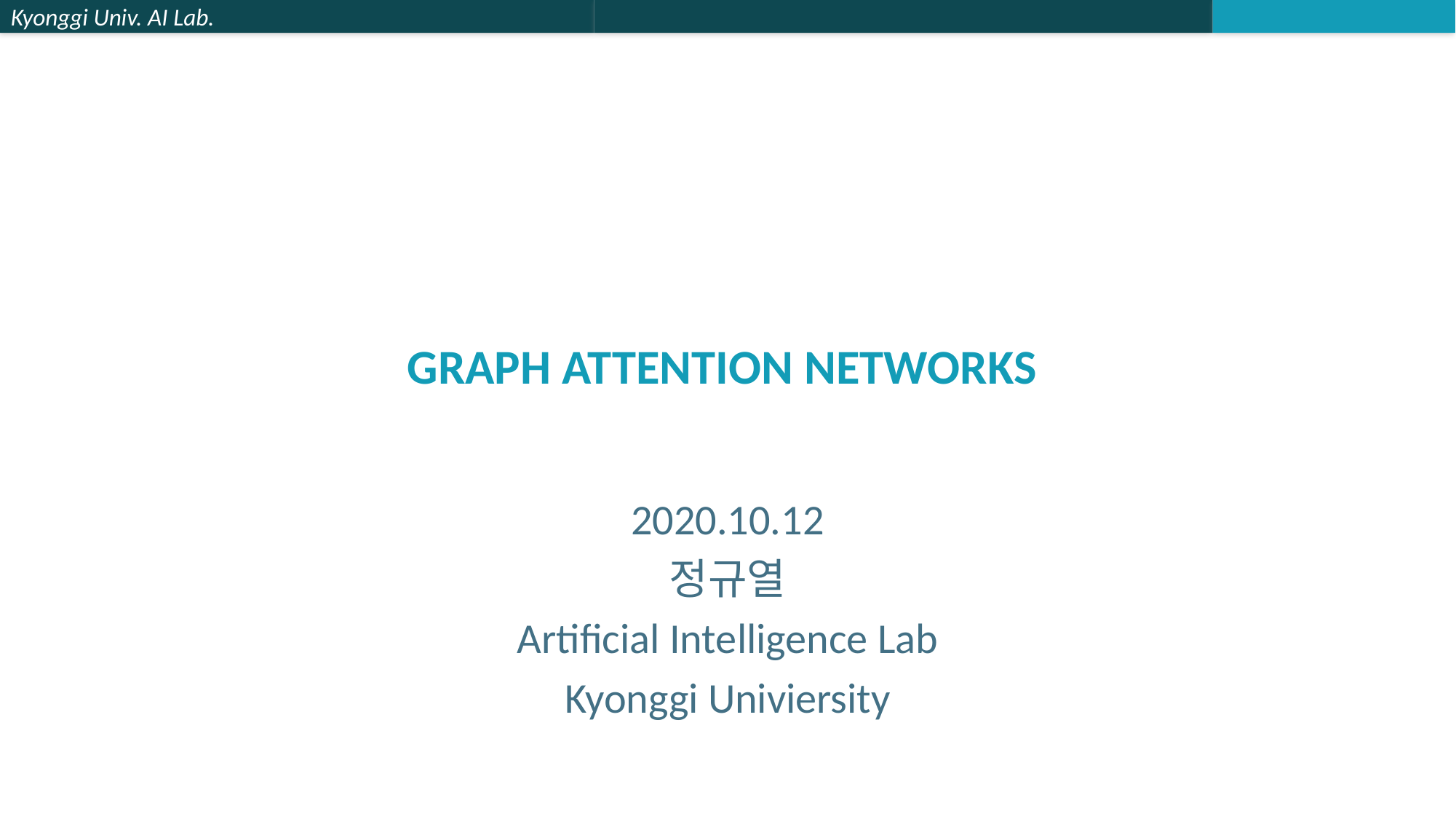

# GRAPH ATTENTION NETWORKS
2020.10.12
정규열
Artificial Intelligence Lab
Kyonggi Univiersity